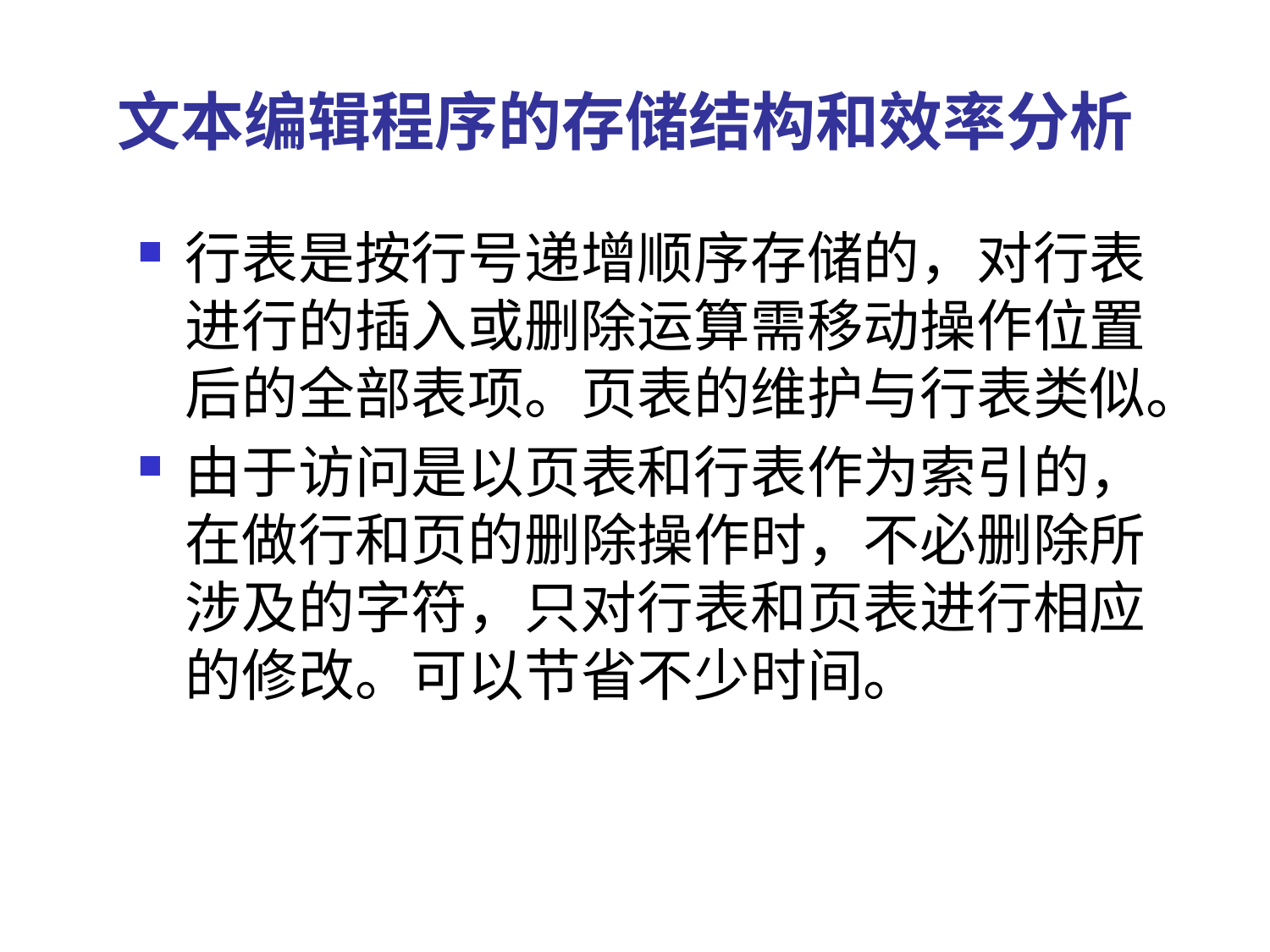

# 文本编辑程序的存储结构和效率分析
行表是按行号递增顺序存储的，对行表进行的插入或删除运算需移动操作位置后的全部表项。页表的维护与行表类似。
由于访问是以页表和行表作为索引的，在做行和页的删除操作时，不必删除所涉及的字符，只对行表和页表进行相应的修改。可以节省不少时间。